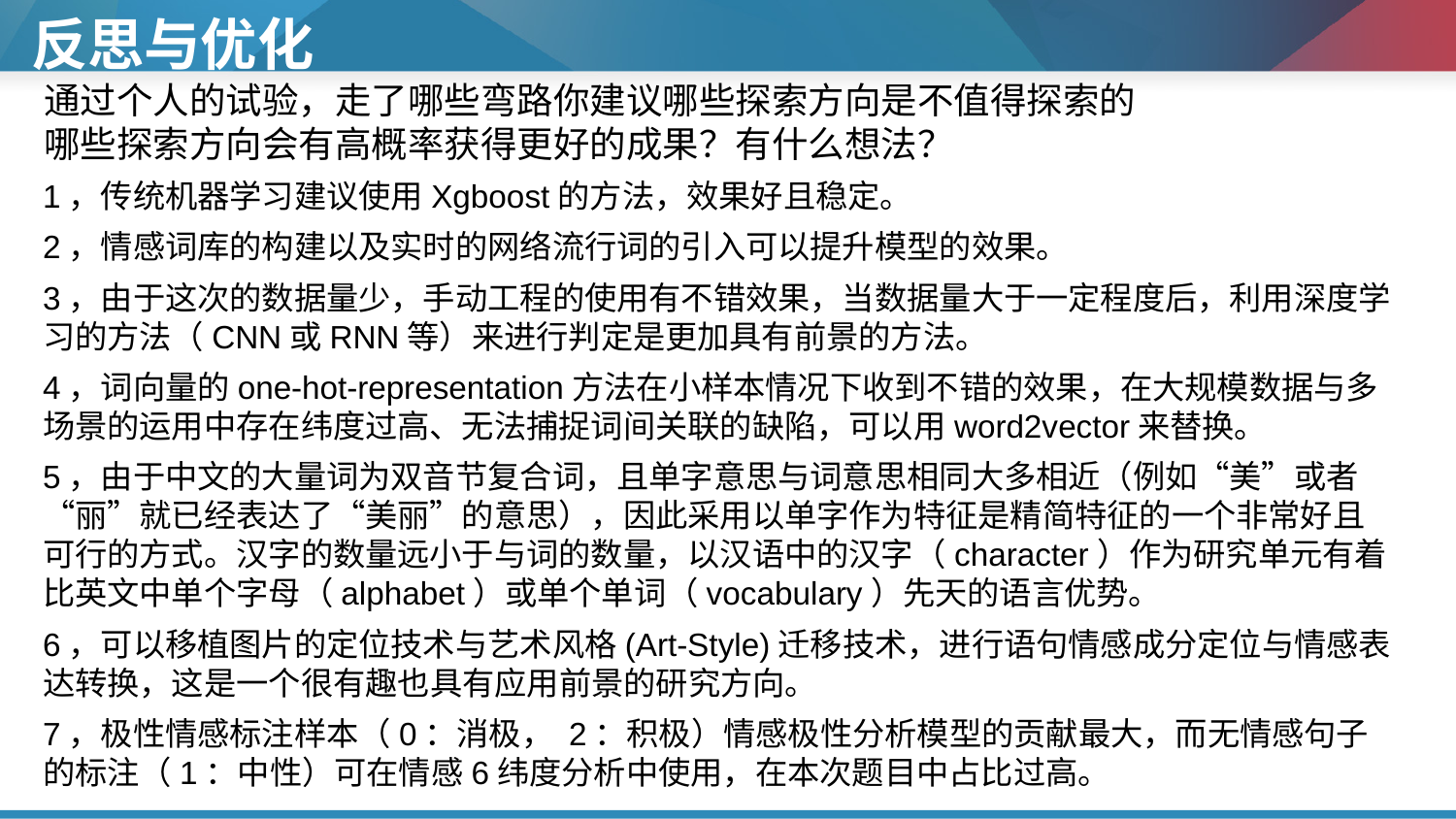

反思与优化
通过个人的试验，走了哪些弯路你建议哪些探索方向是不值得探索的
哪些探索方向会有高概率获得更好的成果？有什么想法？
1，传统机器学习建议使用Xgboost的方法，效果好且稳定。
2，情感词库的构建以及实时的网络流行词的引入可以提升模型的效果。
3，由于这次的数据量少，手动工程的使用有不错效果，当数据量大于一定程度后，利用深度学习的方法（CNN或RNN等）来进行判定是更加具有前景的方法。
4，词向量的one-hot-representation方法在小样本情况下收到不错的效果，在大规模数据与多场景的运用中存在纬度过高、无法捕捉词间关联的缺陷，可以用word2vector来替换。
5，由于中文的大量词为双音节复合词，且单字意思与词意思相同大多相近（例如“美”或者“丽”就已经表达了“美丽”的意思），因此采用以单字作为特征是精简特征的一个非常好且可行的方式。汉字的数量远小于与词的数量，以汉语中的汉字（character）作为研究单元有着比英文中单个字母（alphabet）或单个单词（vocabulary）先天的语言优势。
6，可以移植图片的定位技术与艺术风格(Art-Style)迁移技术，进行语句情感成分定位与情感表达转换，这是一个很有趣也具有应用前景的研究方向。
7，极性情感标注样本（0：消极， 2：积极）情感极性分析模型的贡献最大，而无情感句子的标注（1：中性）可在情感6纬度分析中使用，在本次题目中占比过高。